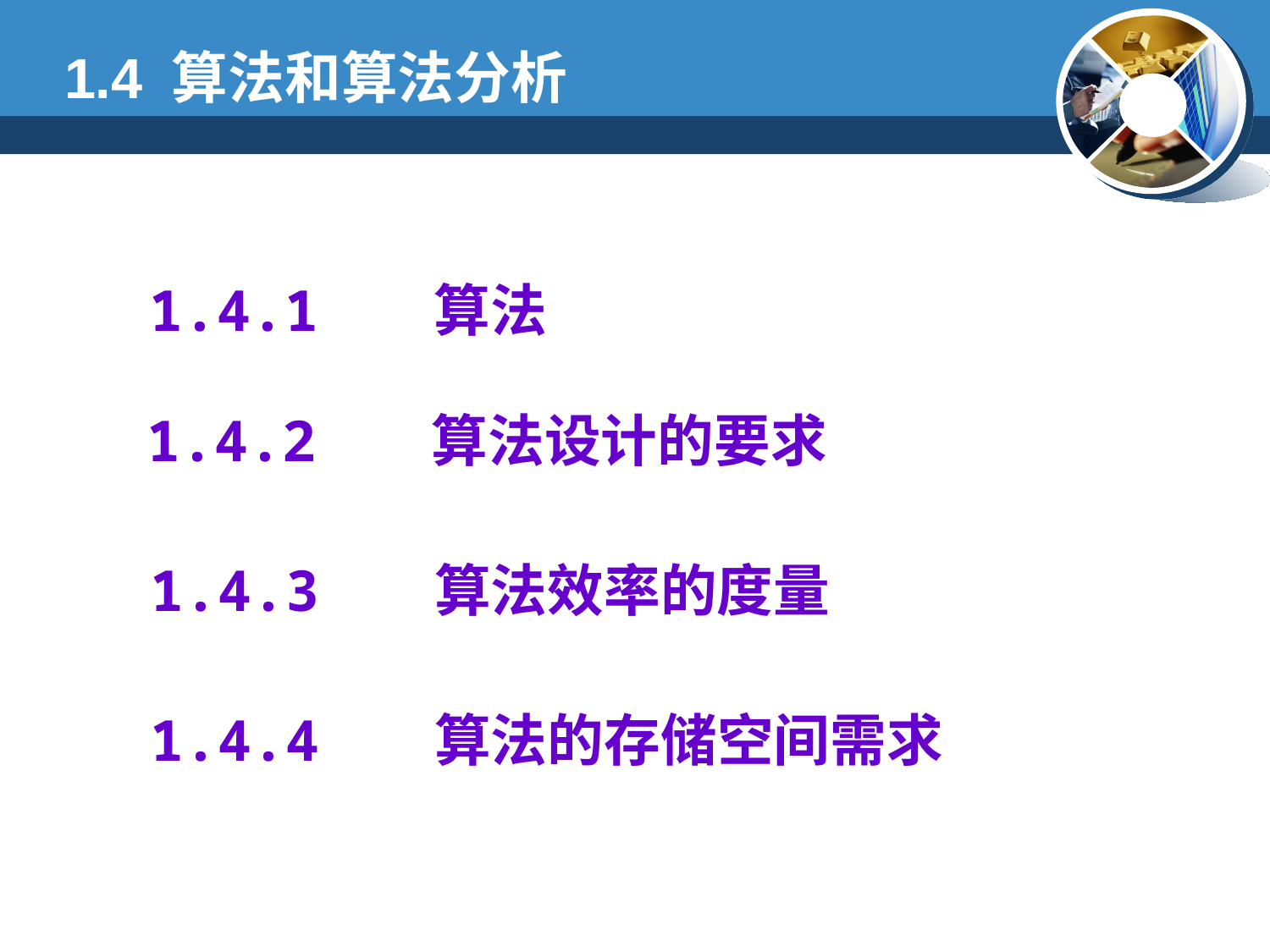

1.4 算法和算法分析
1.4.1   算法
1.4.2   算法设计的要求
1.4.3   算法效率的度量
1.4.4   算法的存储空间需求